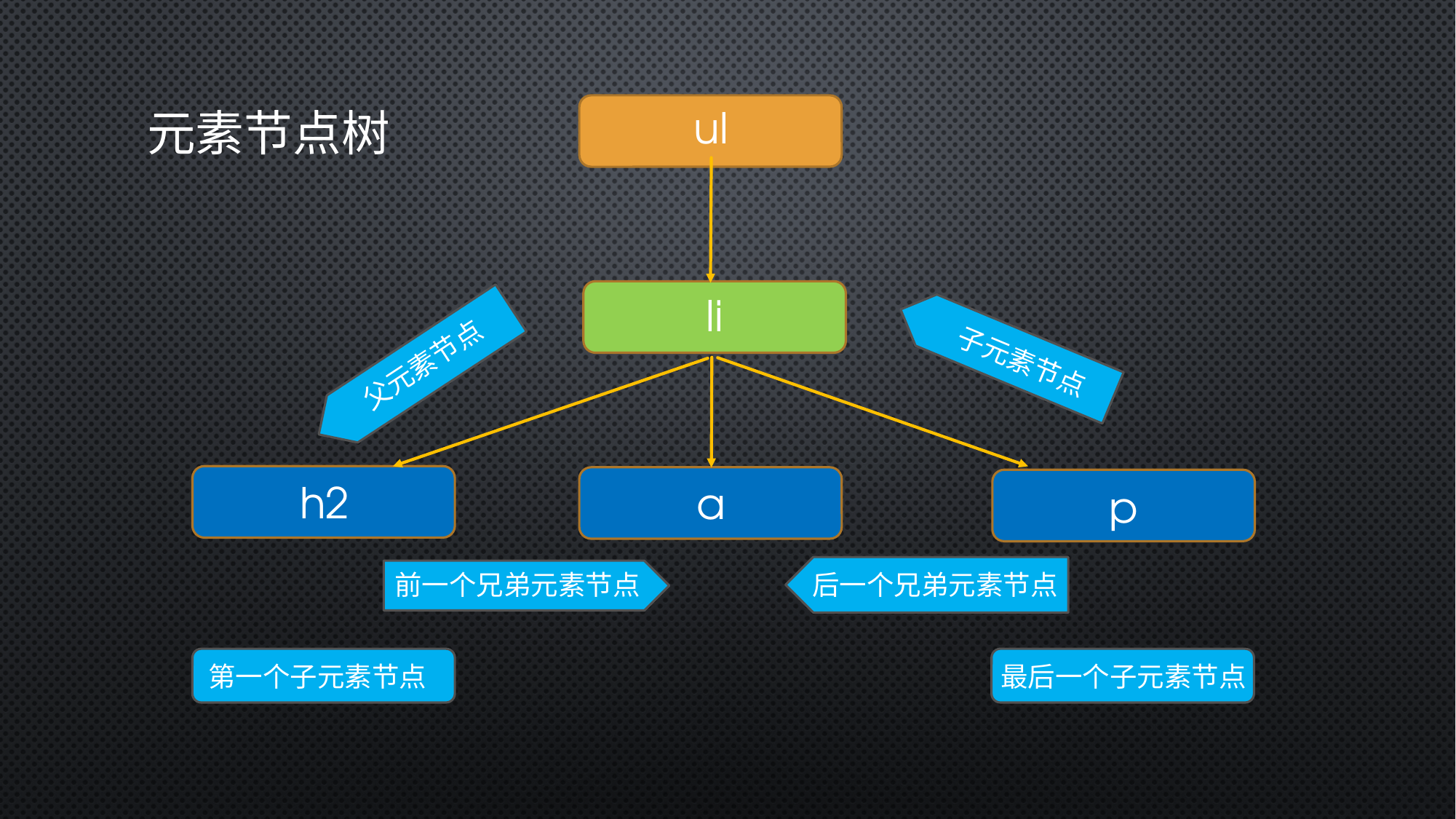

# 元素节点树

ul

li
父元素节点

子元素节点

h2
a
p

前一个兄弟元素节点
后一个兄弟元素节点

第一个子元素节点
最后一个子元素节点